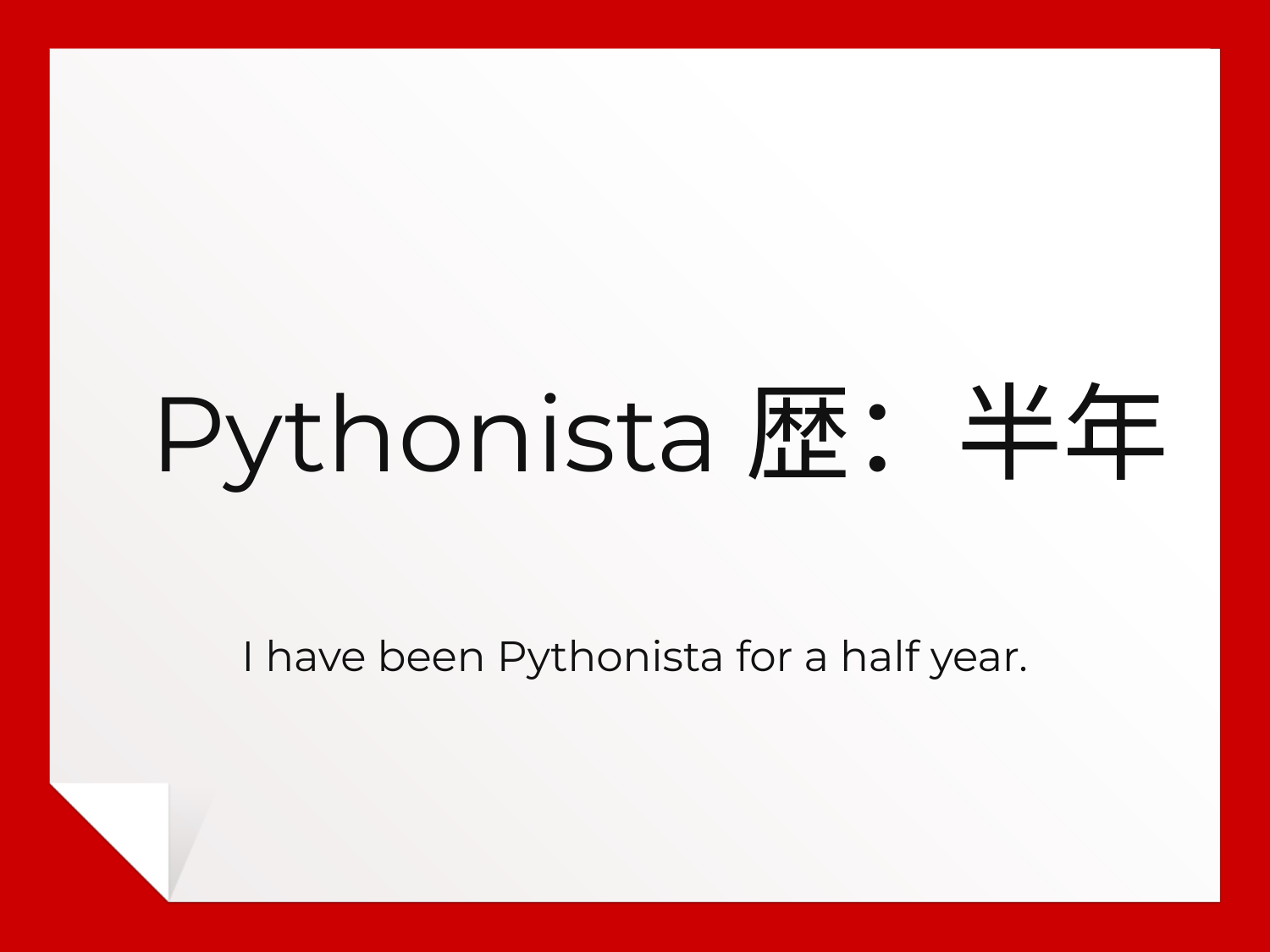

Pythonista歴：半年
I have been Pythonista for a half year.